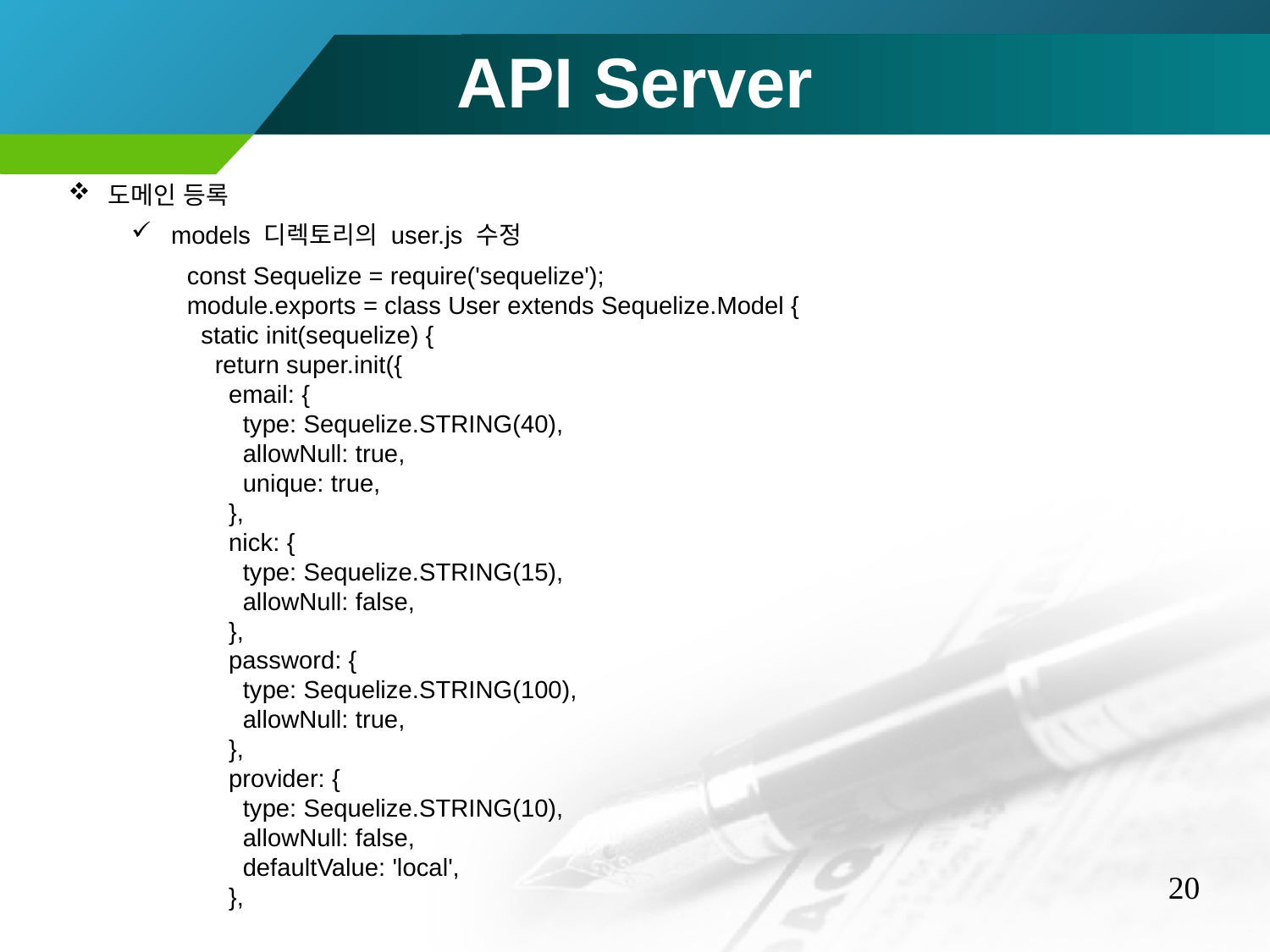

API Server
도메인 등록
models 디렉토리의 user.js 수정
const Sequelize = require('sequelize');
module.exports = class User extends Sequelize.Model {
  static init(sequelize) {
    return super.init({
      email: {
        type: Sequelize.STRING(40),
        allowNull: true,
        unique: true,
      },
      nick: {
        type: Sequelize.STRING(15),
        allowNull: false,
      },
      password: {
        type: Sequelize.STRING(100),
        allowNull: true,
      },
      provider: {
        type: Sequelize.STRING(10),
        allowNull: false,
        defaultValue: 'local',
      },

20